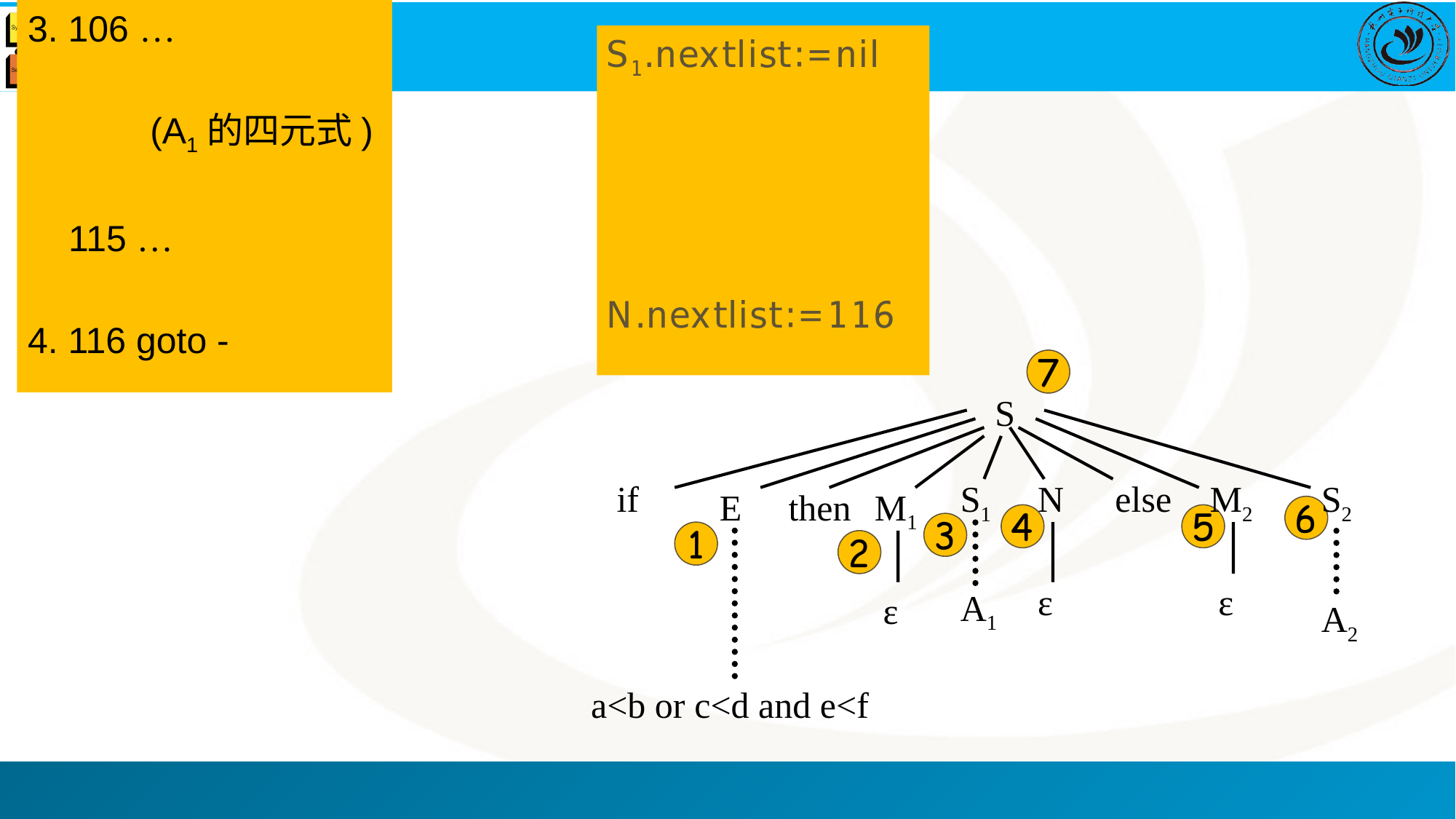

3. 106 …

            (A1的四元式)

    115 …

4. 116 goto -
S1.nextlist:=nil

N.nextlist:=116

7
S

if
S1
N
else
M2
S2
E
then
M1

ε
ε
A1
ε
A2
a<b or c<d and e<f
6
4
5
3
1
2
102